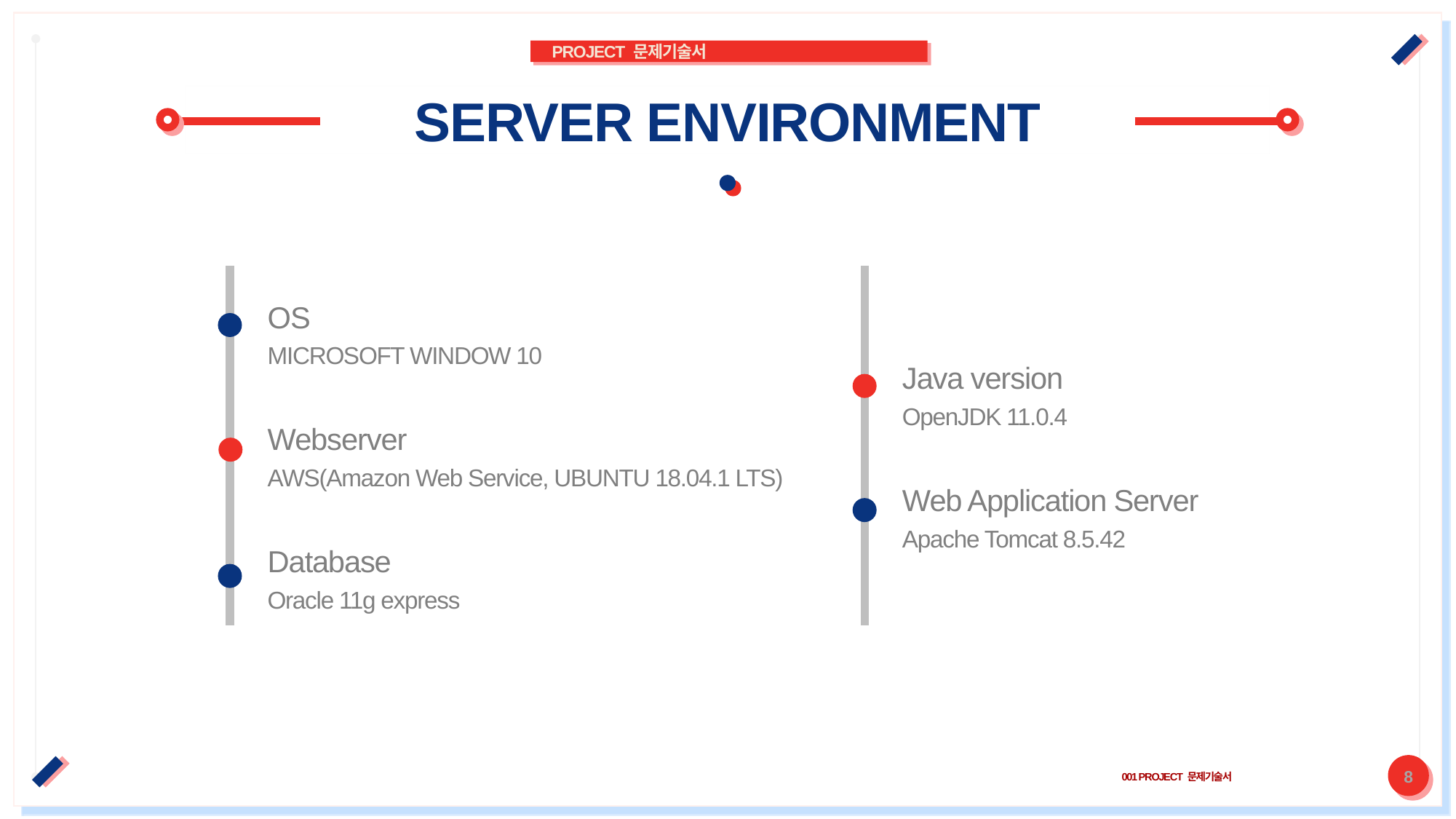

PROJECT 문제기술서
# SERVER ENVIRONMENT

OS
MICROSOFT WINDOW 10

Webserver
AWS(Amazon Web Service, UBUNTU 18.04.1 LTS)

Database
Oracle 11g express

Java version
OpenJDK 11.0.4

Web Application Server
Apache Tomcat 8.5.42

001 PROJECT 문제기술서
8